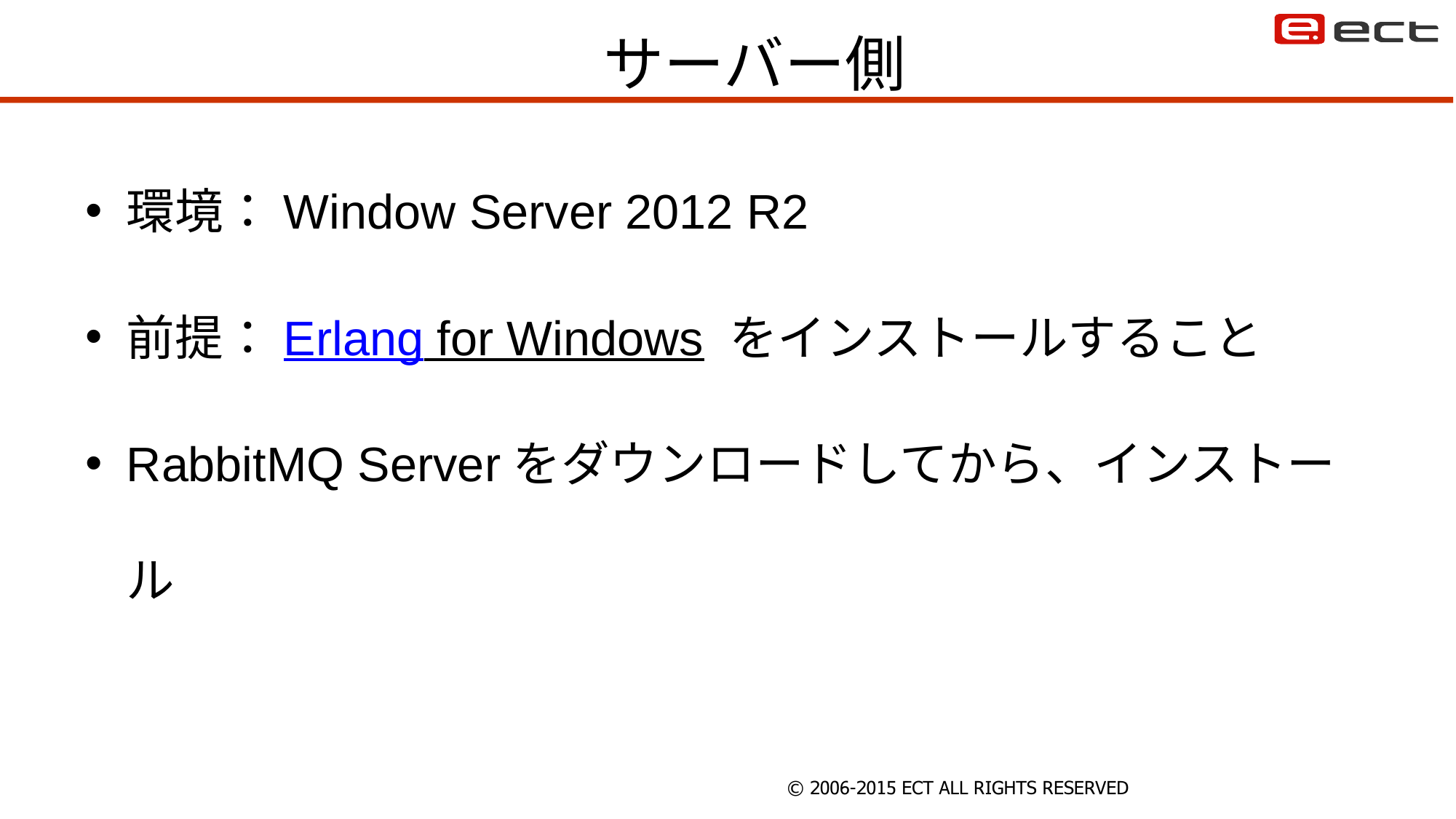

# サーバー側
環境：Window Server 2012 R2
前提：Erlang for Windows をインストールすること
RabbitMQ Serverをダウンロードしてから、インストール